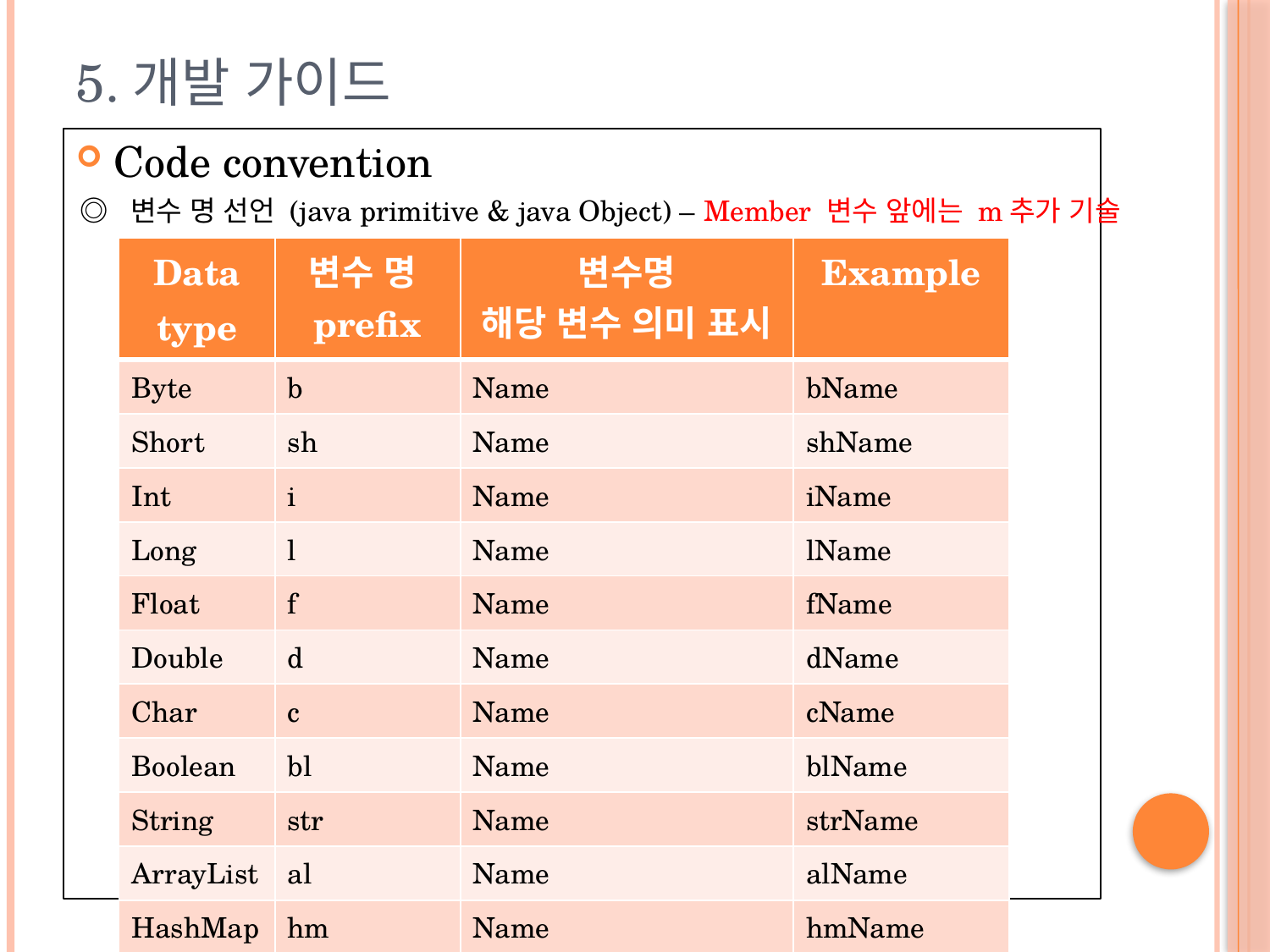

# 5.개발 가이드
Code convention
◎  변수 명 선언 (java primitive & java Object) – Member 변수 앞에는 m추가 기술
| Data type | 변수 명 prefix | 변수명 해당 변수 의미 표시 | Example |
| --- | --- | --- | --- |
| Byte | b | Name | bName |
| Short | sh | Name | shName |
| Int | i | Name | iName |
| Long | l | Name | lName |
| Float | f | Name | fName |
| Double | d | Name | dName |
| Char | c | Name | cName |
| Boolean | bl | Name | blName |
| String | str | Name | strName |
| ArrayList | al | Name | alName |
| HashMap | hm | Name | hmName |
| TreeSet | ts | Name | tsName |